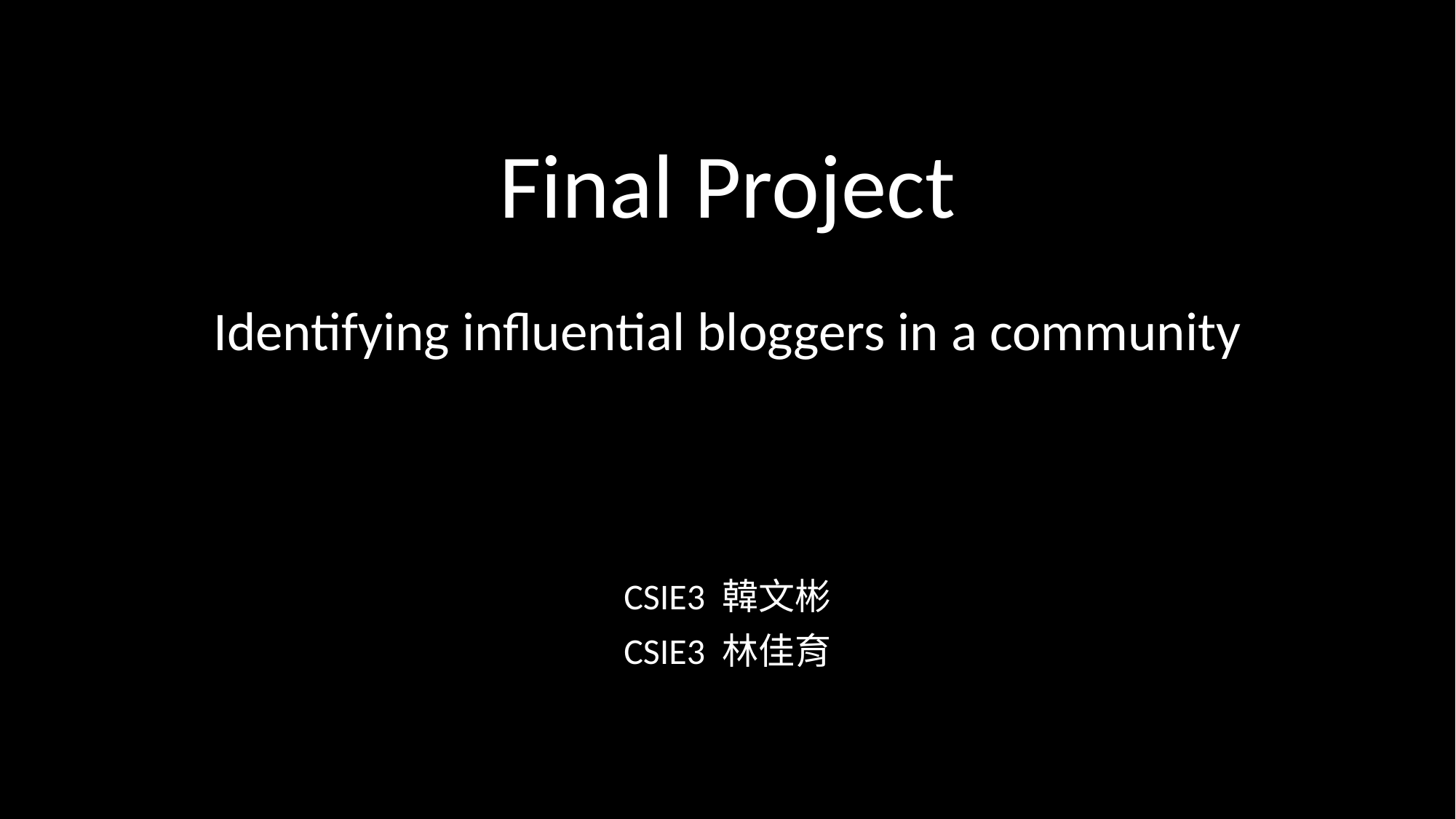

# Final Project Identifying influential bloggers in a community
CSIE3 韓文彬
CSIE3 林佳育